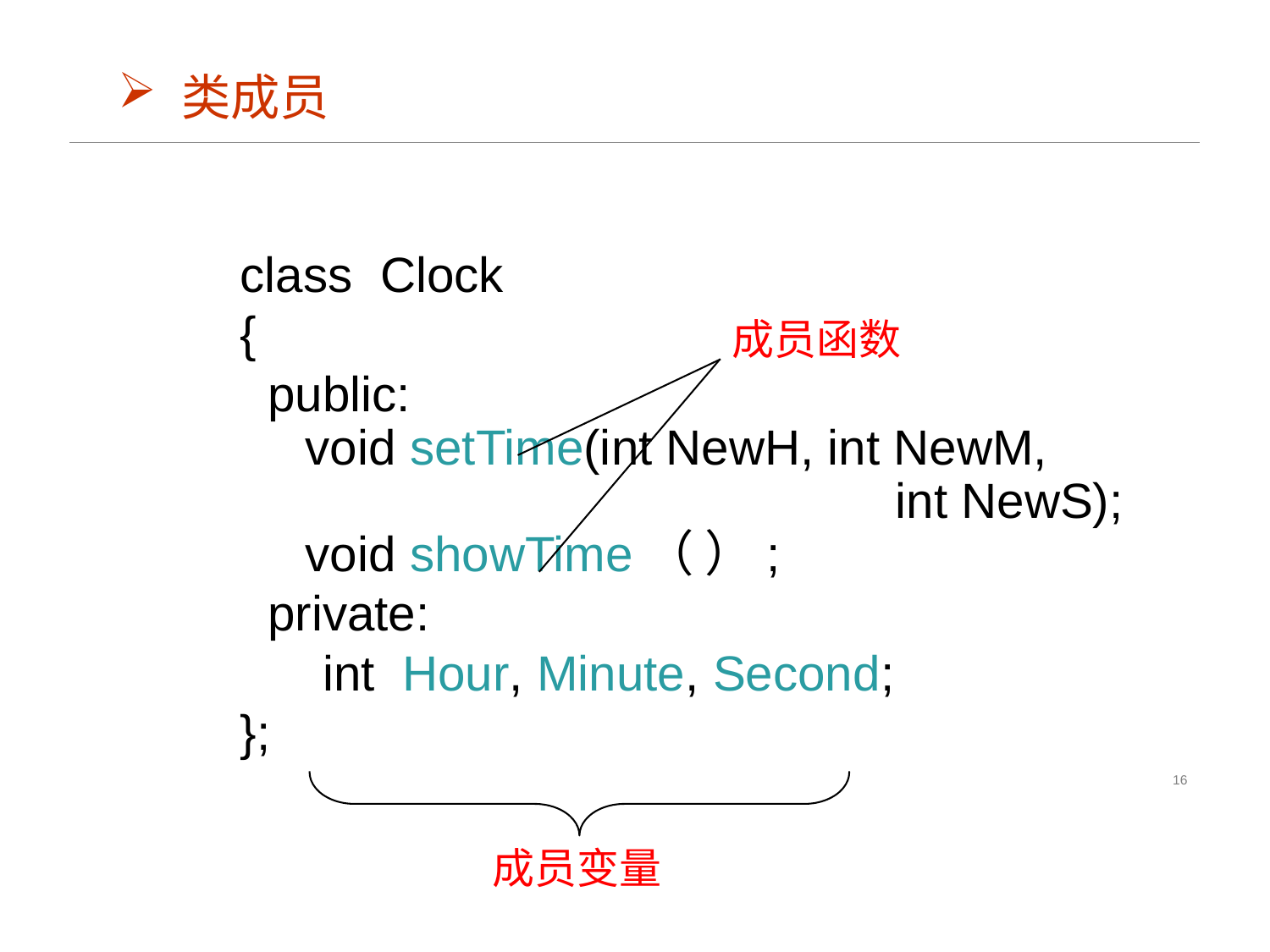

类成员

class  Clock
{
  public:
   void setTime(int NewH, int NewM,
                                              int NewS);
   void showTime（ ）;
  private:
      int  Hour, Minute, Second;
};
成员函数

16
成员变量